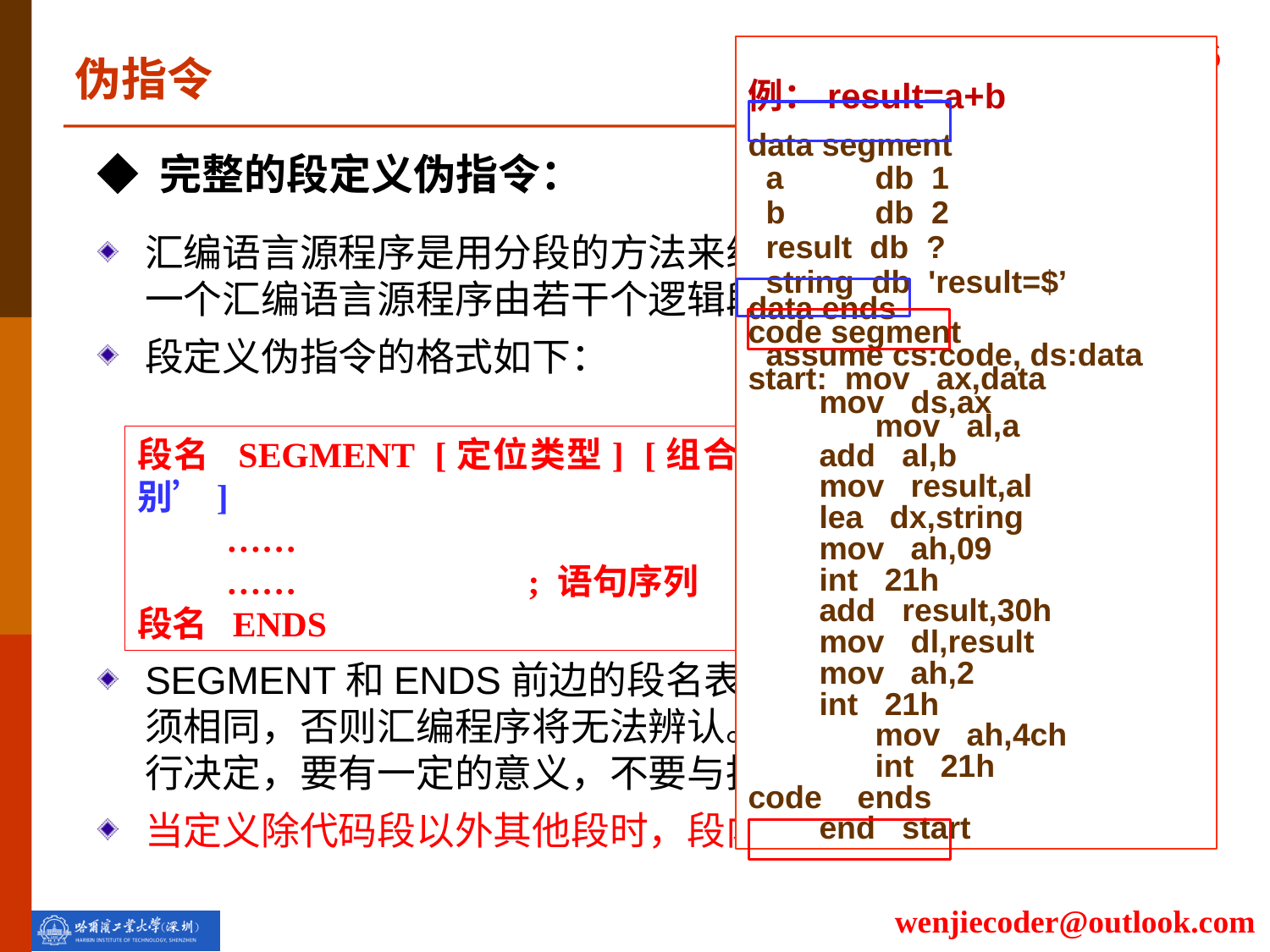

例：result=a+b

data segment
  a	db  1
  b	db  2
  result  db  ?
  string  db  'result=$’
data ends
code segment
  assume cs:code, ds:data
start:  mov   ax,data
        mov   ds,ax
	mov   al,a
        add   al,b
        mov   result,al
        lea   dx,string
        mov   ah,09
        int   21h
        add   result,30h
        mov   dl,result
        mov   ah,2
        int   21h
    	mov   ah,4ch
    	int   21h
code    ends
        end   start
伪指令

◆ 完整的段定义伪指令：
汇编语言源程序是用分段的方法来组织程序、数据和变量的。一个汇编语言源程序由若干个逻辑段组成。
段定义伪指令的格式如下：

SEGMENT和ENDS前边的段名表示定义的逻辑段的名字，必须相同，否则汇编程序将无法辨认。起什么名字可由程序员自行决定，要有一定的意义，不要与指令助记符或伪指令重名。
当定义除代码段以外其他段时，段内不能包括指令语句。

段名  SEGMENT  [定位类型]  [组合类型]  [使用类型]  [‘类别’]
          ……
          ……                          ; 语句序列
段名  ENDS